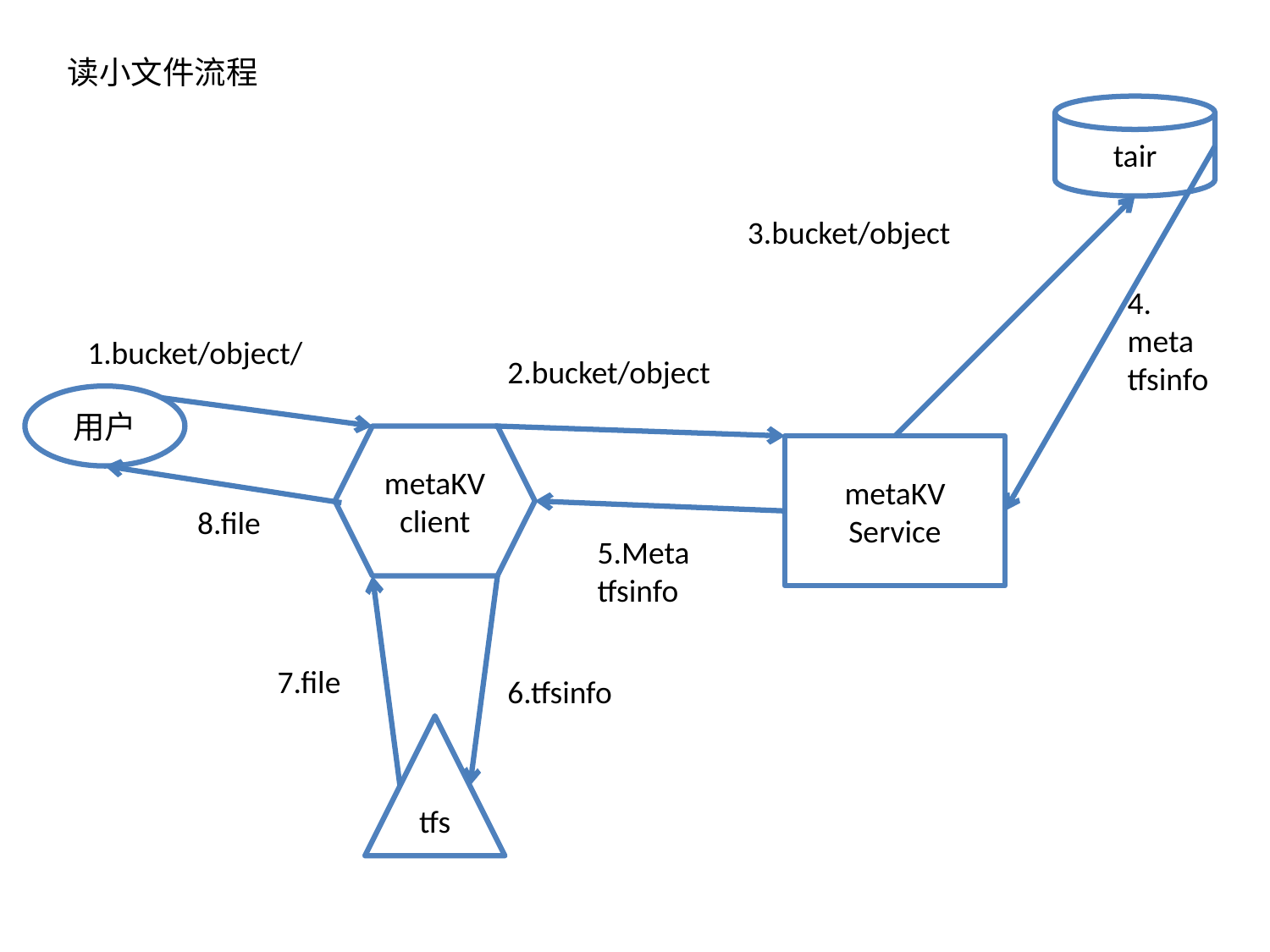

读小文件流程
tair
3.bucket/object
4.
meta
tfsinfo

1.bucket/object/
2.bucket/object
用户
metaKV
client
metaKV
Service
8.file
5.Meta
tfsinfo
7.file
6.tfsinfo
tfs